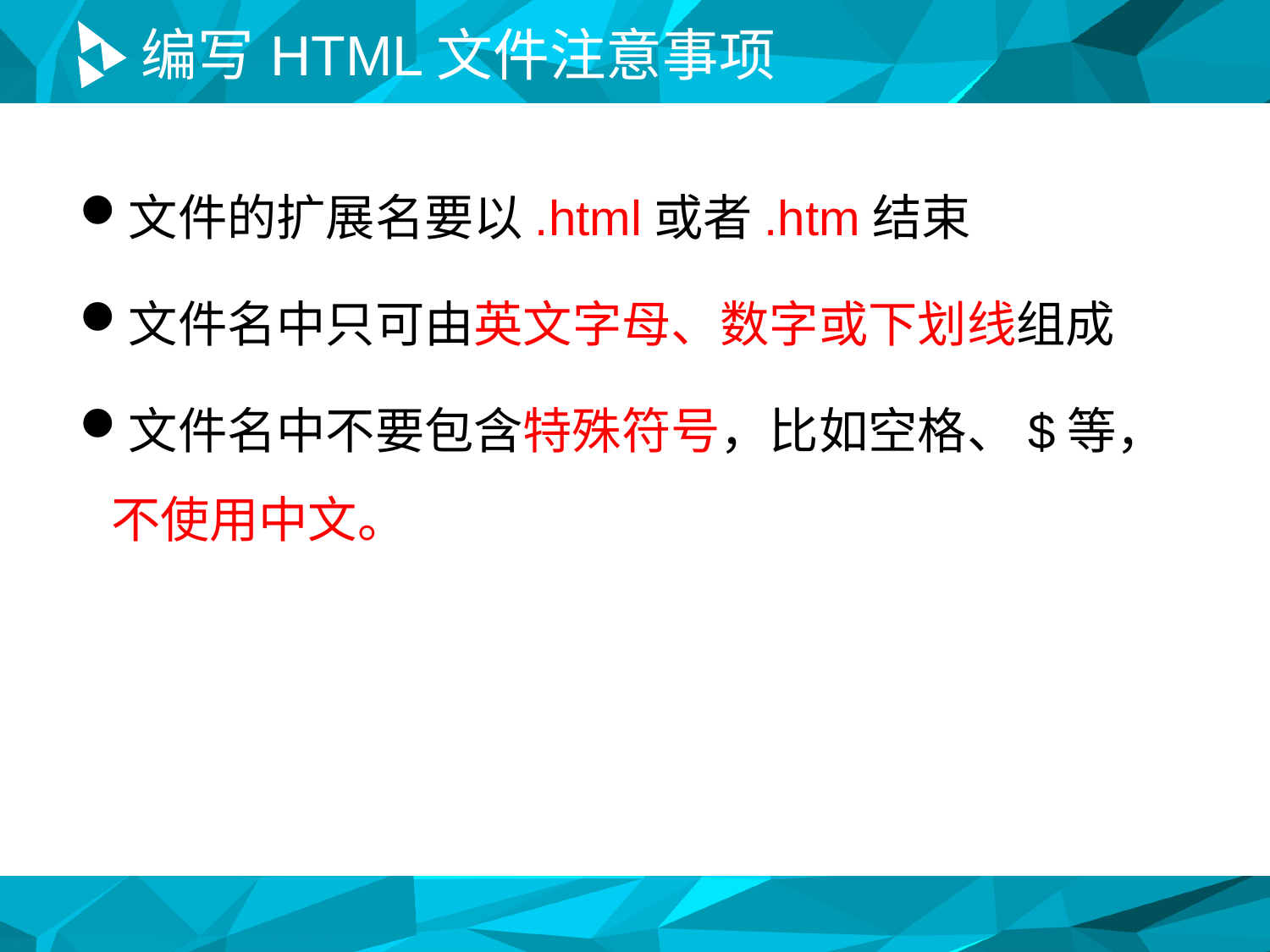

# 编写HTML文件注意事项
文件的扩展名要以.html或者.htm结束
文件名中只可由英文字母、数字或下划线组成
文件名中不要包含特殊符号，比如空格、$等，不使用中文。